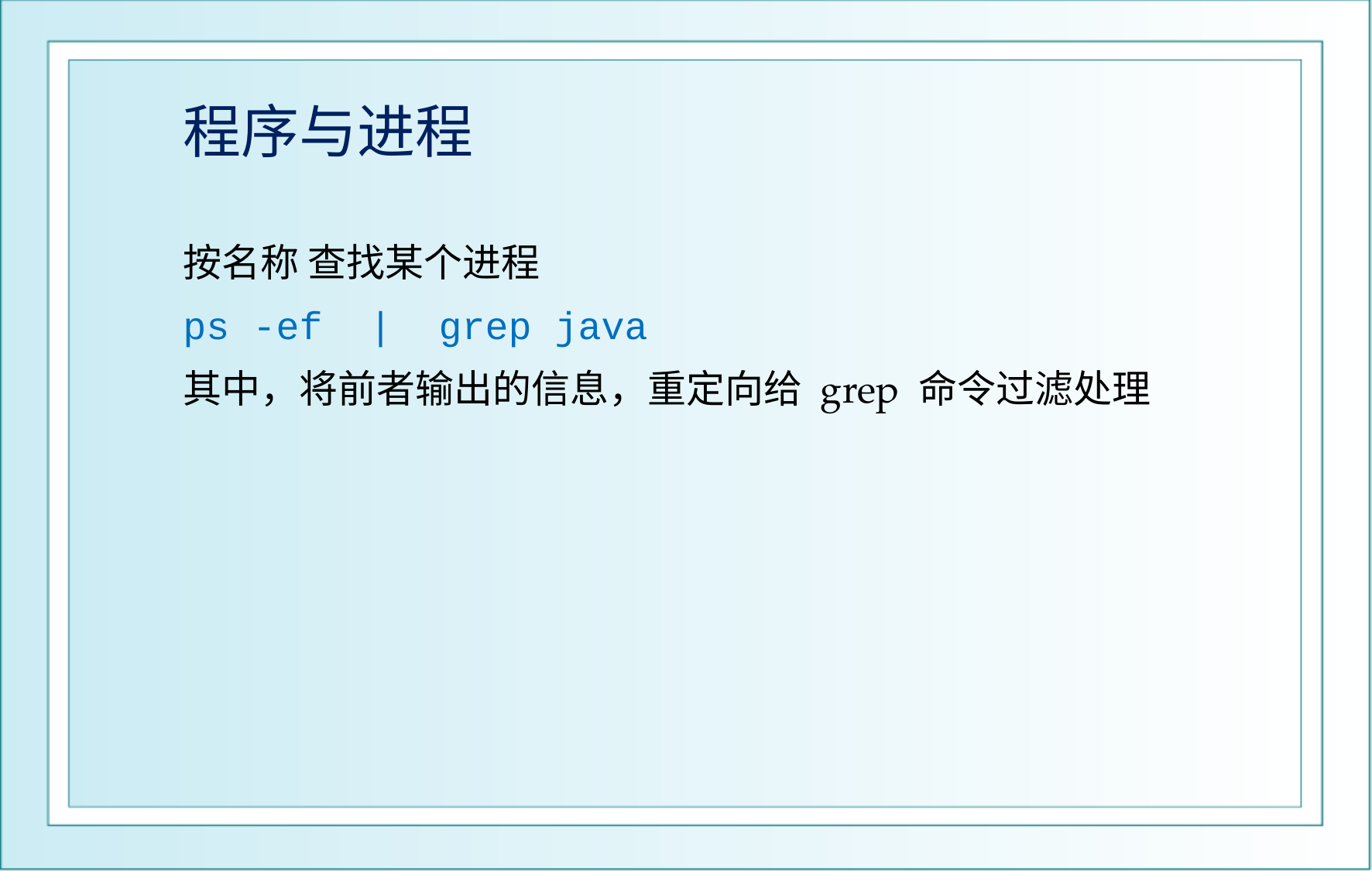

# 程序与进程
按名称 查找某个进程
ps -ef  |  grep java
其中，将前者输出的信息，重定向给 grep 命令过滤处理